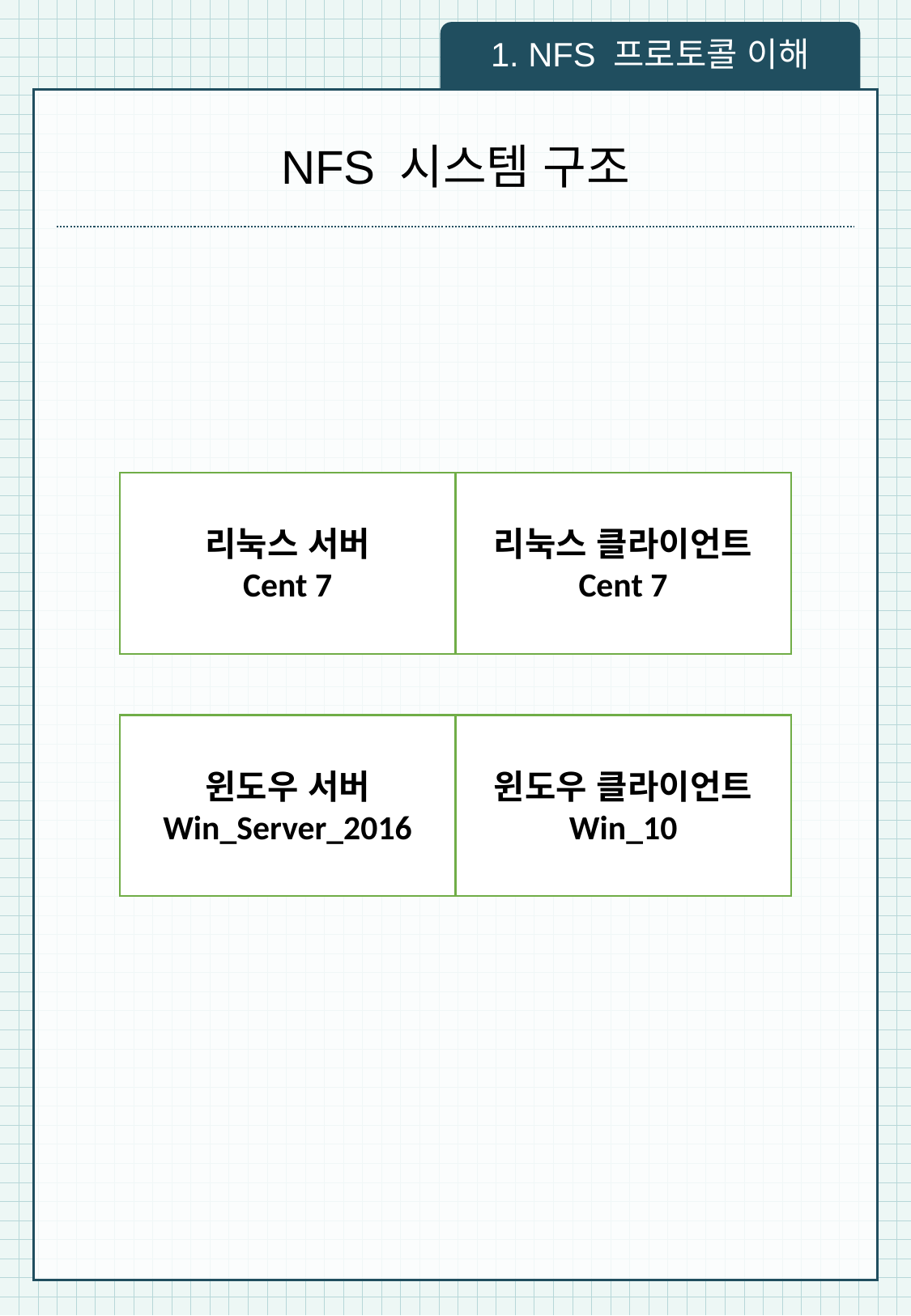

1. NFS 프로토콜 이해

# NFS 시스템 구조
리눅스 서버
Cent 7
리눅스 클라이언트
Cent 7
윈도우 서버
Win_Server_2016
윈도우 클라이언트
Win_10